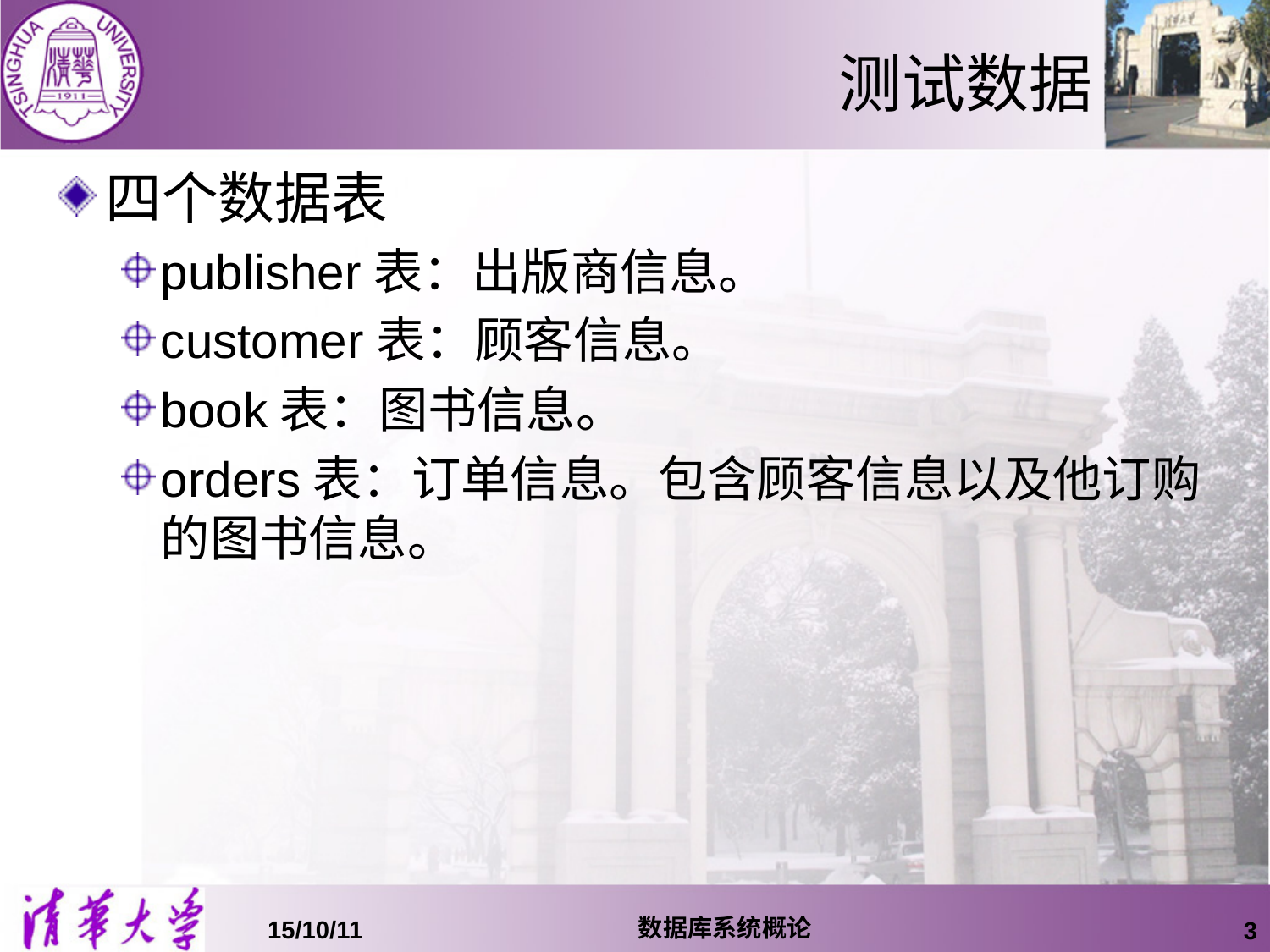

# 测试数据
四个数据表
publisher表：出版商信息。
customer表：顾客信息。
book表：图书信息。
orders表：订单信息。包含顾客信息以及他订购的图书信息。

数据库系统概论
15/10/11
3